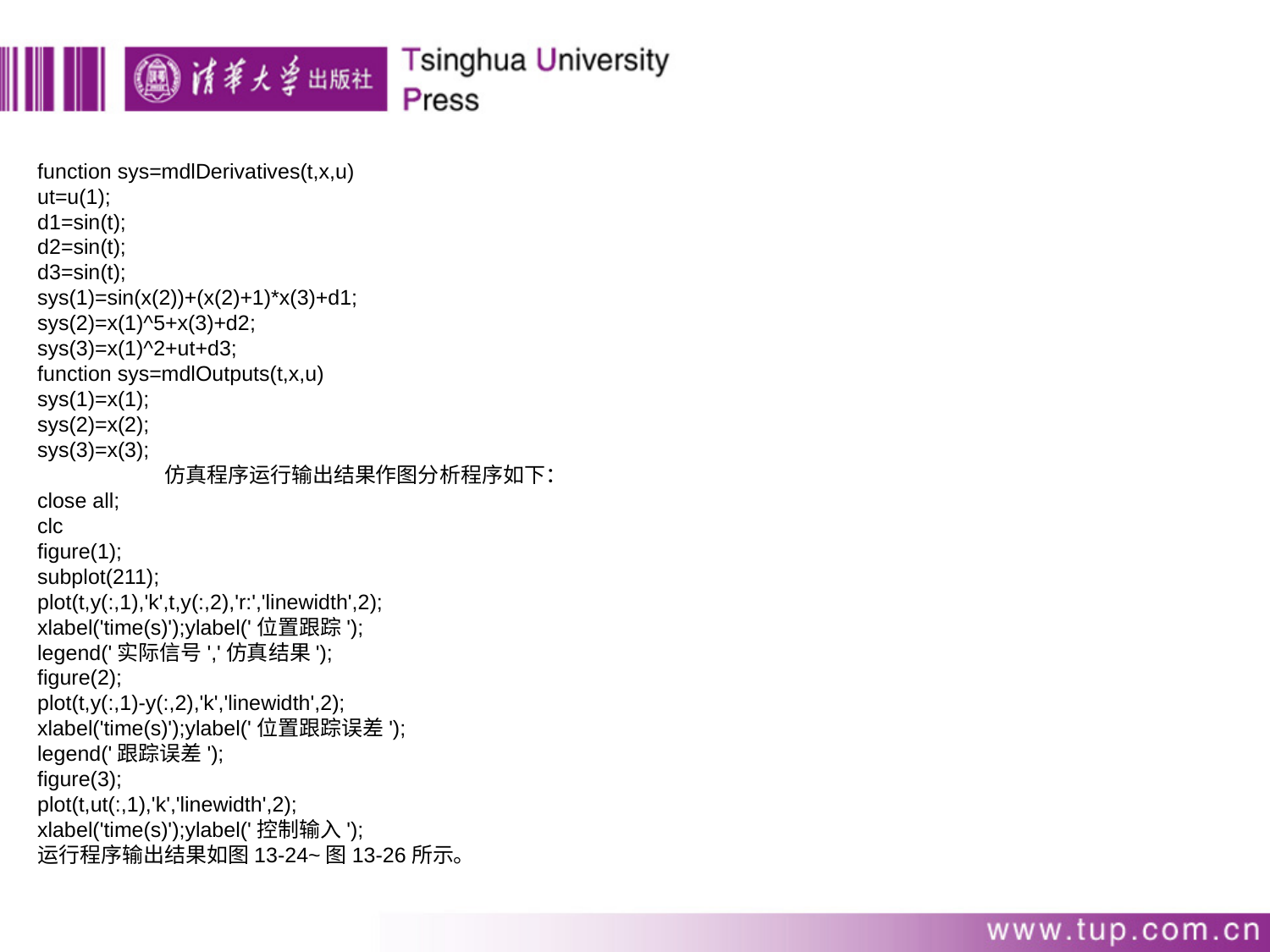

function sys=mdlDerivatives(t,x,u)
ut=u(1);
d1=sin(t);
d2=sin(t);
d3=sin(t);
sys(1)=sin(x(2))+(x(2)+1)*x(3)+d1;
sys(2)=x(1)^5+x(3)+d2;
sys(3)=x(1)^2+ut+d3;
function sys=mdlOutputs(t,x,u)
sys(1)=x(1);
sys(2)=x(2);
sys(3)=x(3);
	仿真程序运行输出结果作图分析程序如下：
close all;
clc
figure(1);
subplot(211);
plot(t,y(:,1),'k',t,y(:,2),'r:','linewidth',2);
xlabel('time(s)');ylabel('位置跟踪');
legend('实际信号','仿真结果');
figure(2);
plot(t,y(:,1)-y(:,2),'k','linewidth',2);
xlabel('time(s)');ylabel('位置跟踪误差');
legend('跟踪误差');
figure(3);
plot(t,ut(:,1),'k','linewidth',2);
xlabel('time(s)');ylabel('控制输入');
运行程序输出结果如图13-24~图13-26所示。